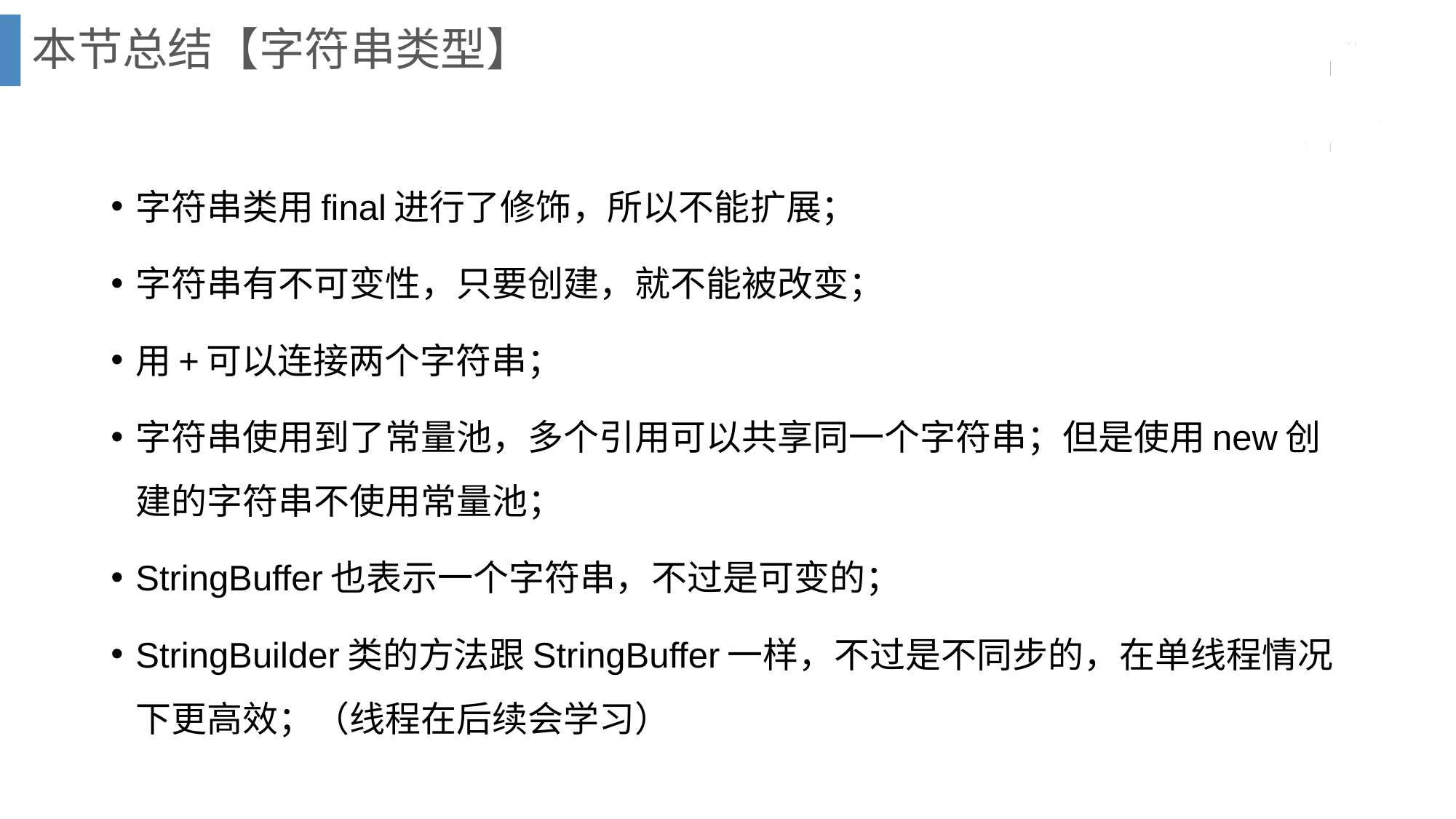

# 本节总结【字符串类型】
字符串类用final进行了修饰，所以不能扩展；
字符串有不可变性，只要创建，就不能被改变；
用+可以连接两个字符串；
字符串使用到了常量池，多个引用可以共享同一个字符串；但是使用new创建的字符串不使用常量池；
StringBuffer也表示一个字符串，不过是可变的；
StringBuilder类的方法跟StringBuffer一样，不过是不同步的，在单线程情况下更高效；（线程在后续会学习）